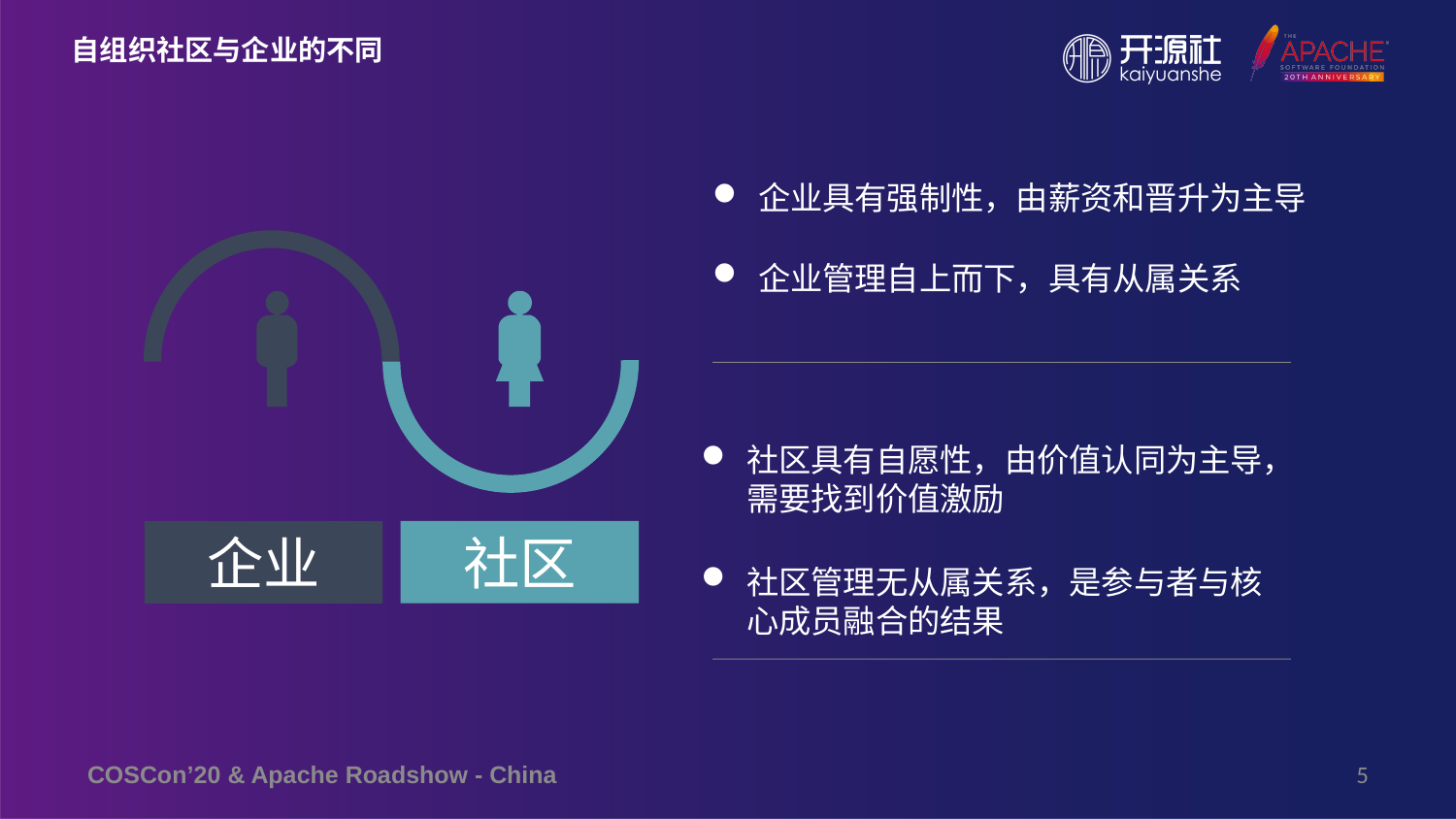

# 自组织社区与企业的不同
企业具有强制性，由薪资和晋升为主导
企业管理自上而下，具有从属关系

社区具有自愿性，由价值认同为主导，需要找到价值激励
社区管理无从属关系，是参与者与核心成员融合的结果

社区
企业
5